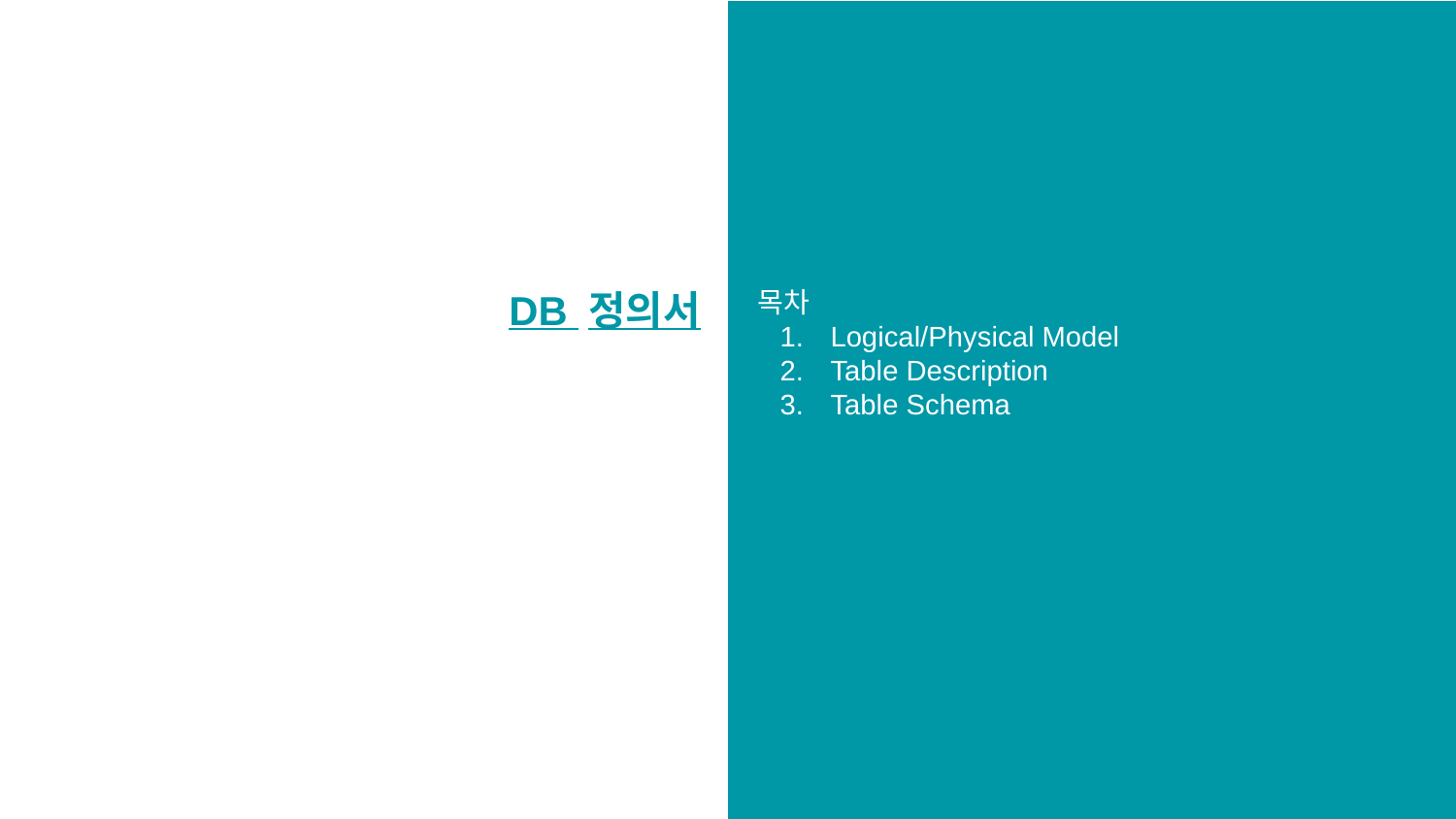

DB 정의서
목차
Logical/Physical Model
Table Description
Table Schema